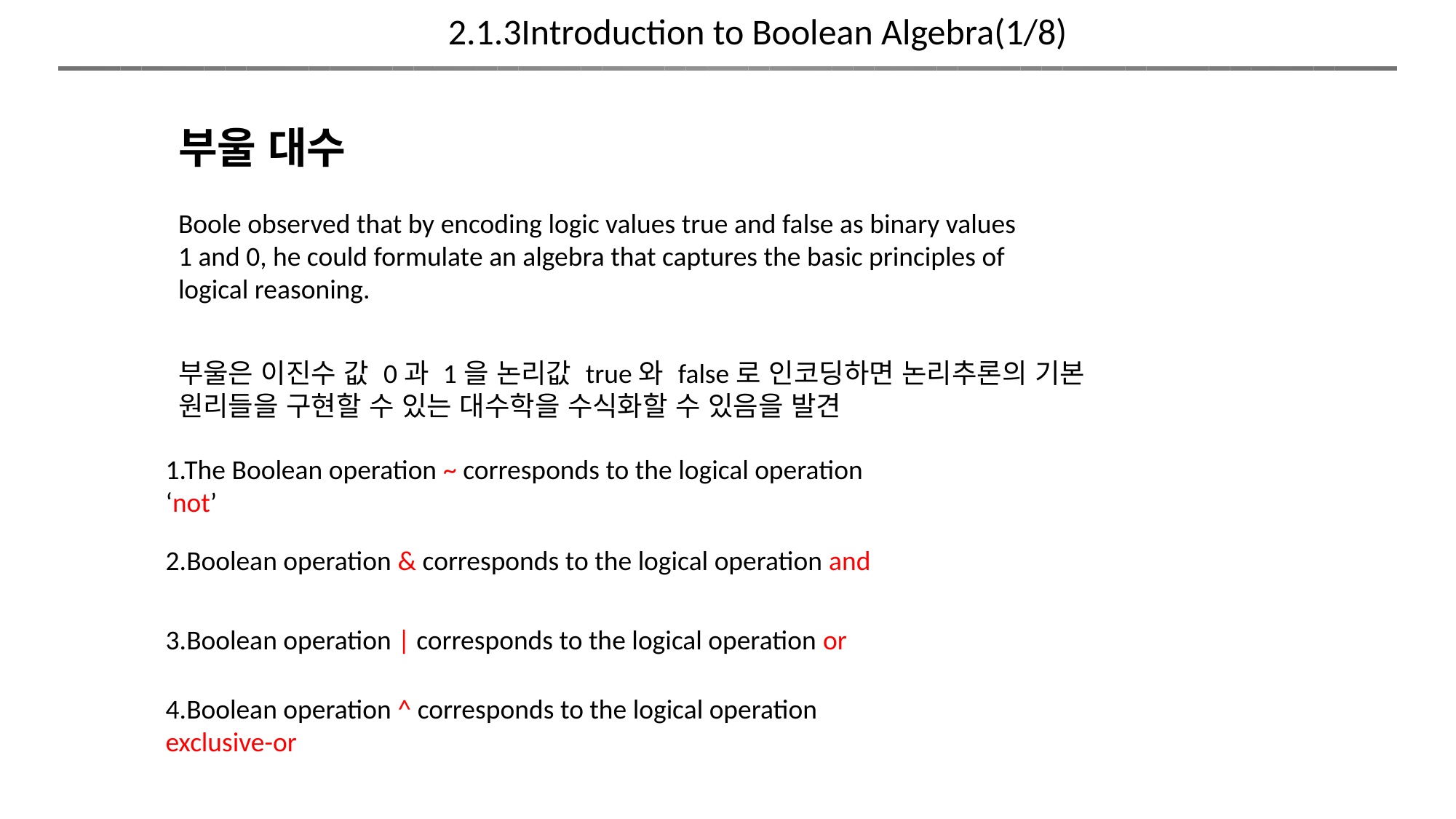

2.1.3Introduction to Boolean Algebra(1/8)

부울 대수
Boole observed that by encoding logic values true and false as binary values 1 and 0, he could formulate an algebra that captures the basic principles of logical reasoning.
부울은 이진수 값 0과 1을 논리값 true와 false로 인코딩하면 논리추론의 기본 원리들을 구현할 수 있는 대수학을 수식화할 수 있음을 발견
1.The Boolean operation ~ corresponds to the logical operation ‘not’
2.Boolean operation & corresponds to the logical operation and
3.Boolean operation | corresponds to the logical operation or
4.Boolean operation ^ corresponds to the logical operation exclusive-or